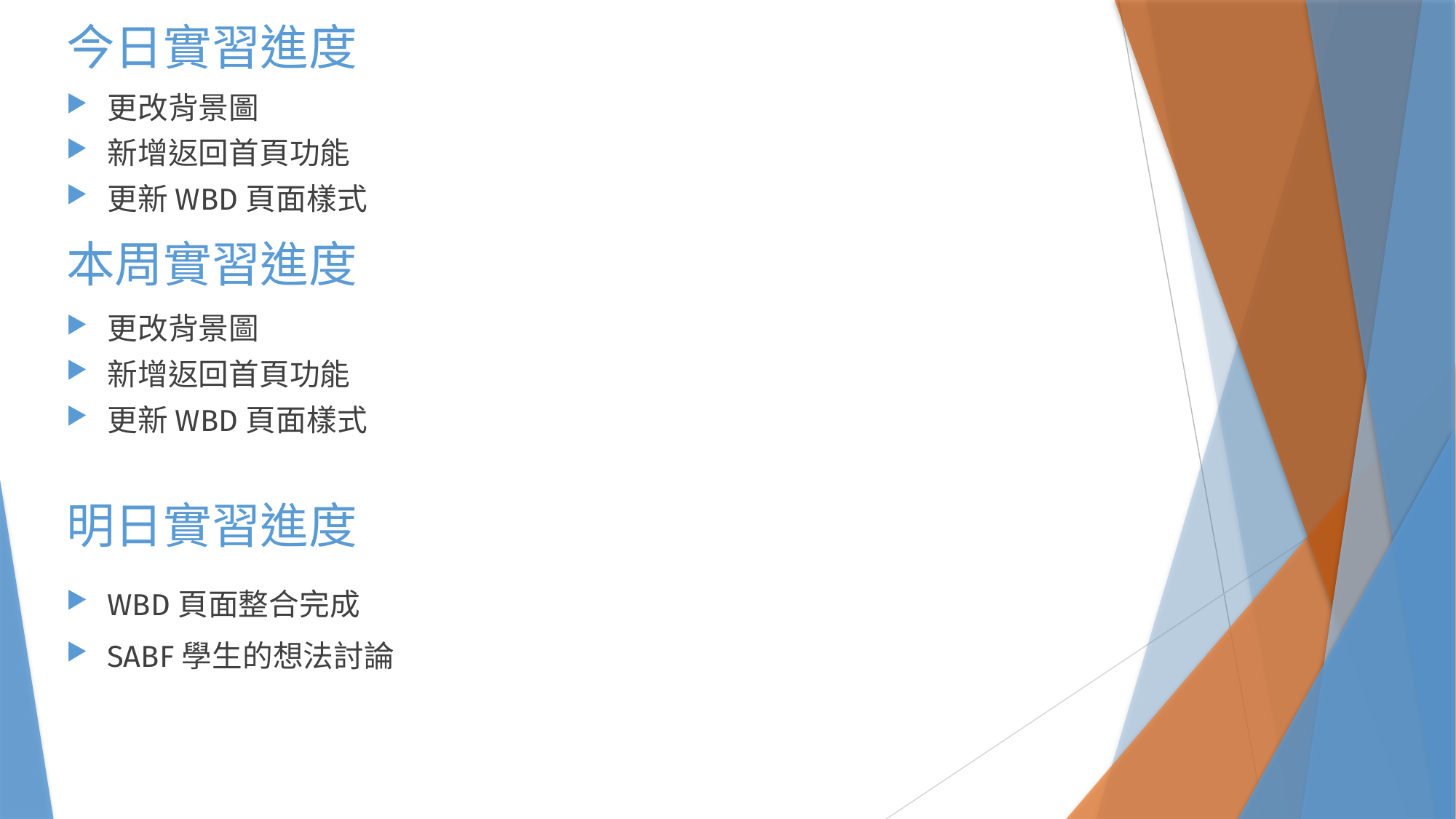

今日實習進度
更改背景圖
新增返回首頁功能
更新WBD頁面樣式

# 本周實習進度
更改背景圖
新增返回首頁功能
更新WBD頁面樣式
明日實習進度
WBD頁面整合完成
SABF學生的想法討論